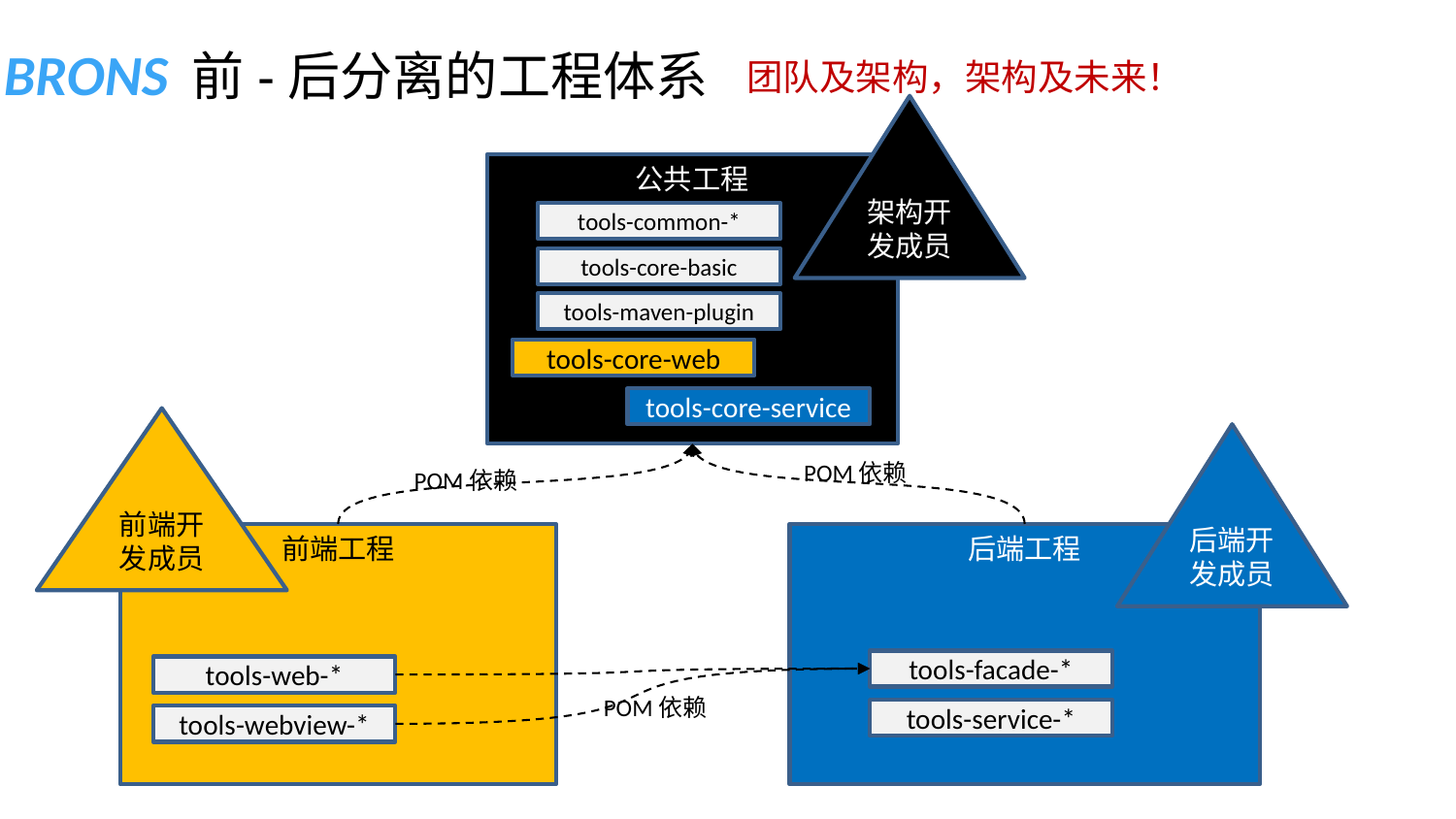

# 前-后分离的工程体系
团队及架构，架构及未来！
架构开发成员
公共工程
tools-common-*
tools-core-basic
tools-maven-plugin
tools-core-web
tools-core-service
前端开发成员
后端开发成员
POM依赖
POM依赖
前端工程
后端工程
tools-facade-*
tools-web-*
POM依赖
tools-service-*
tools-webview-*